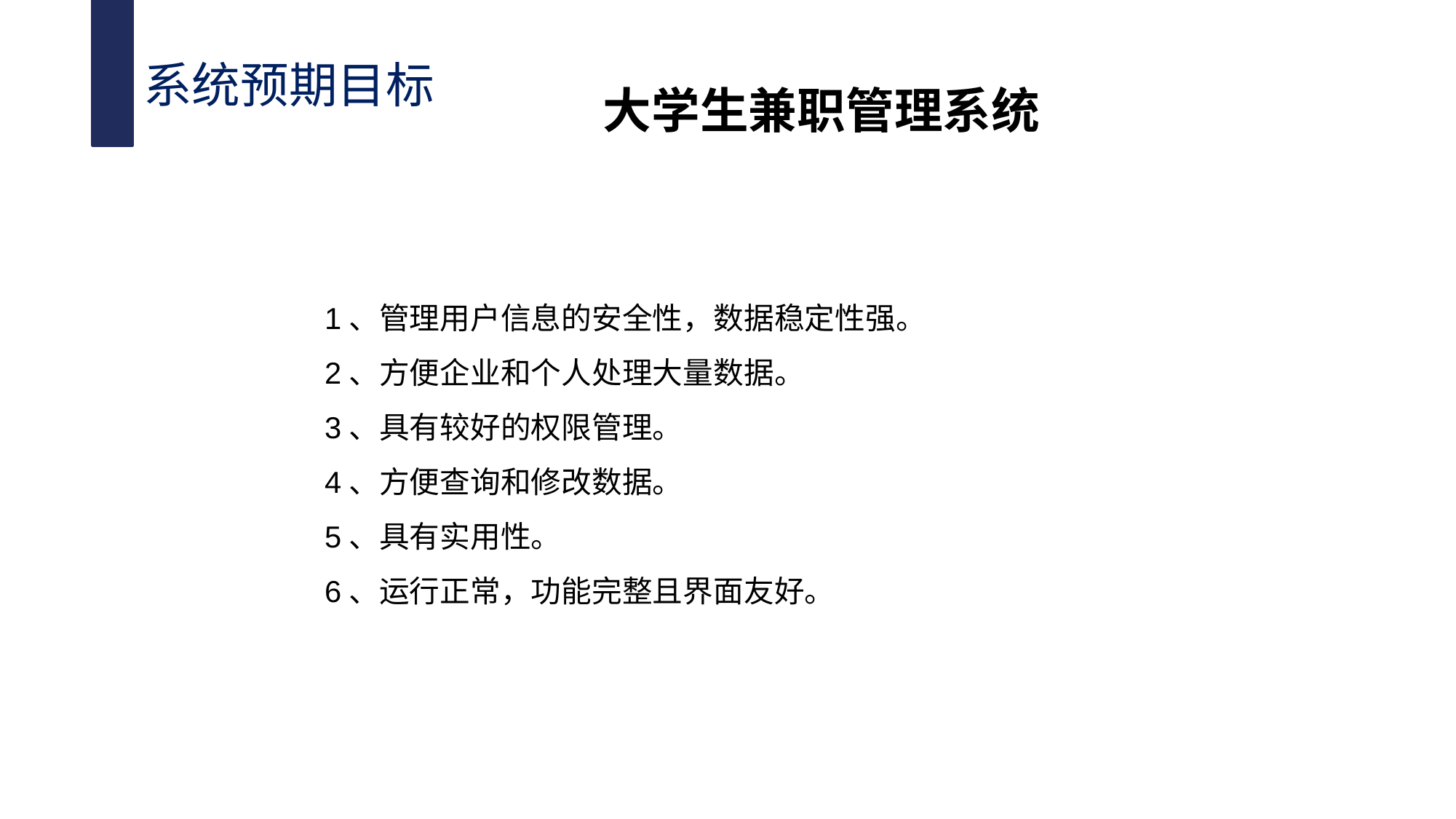

系统预期目标
大学生兼职管理系统
1、管理用户信息的安全性，数据稳定性强。
2、方便企业和个人处理大量数据。
3、具有较好的权限管理。
4、方便查询和修改数据。
5、具有实用性。
6、运行正常，功能完整且界面友好。